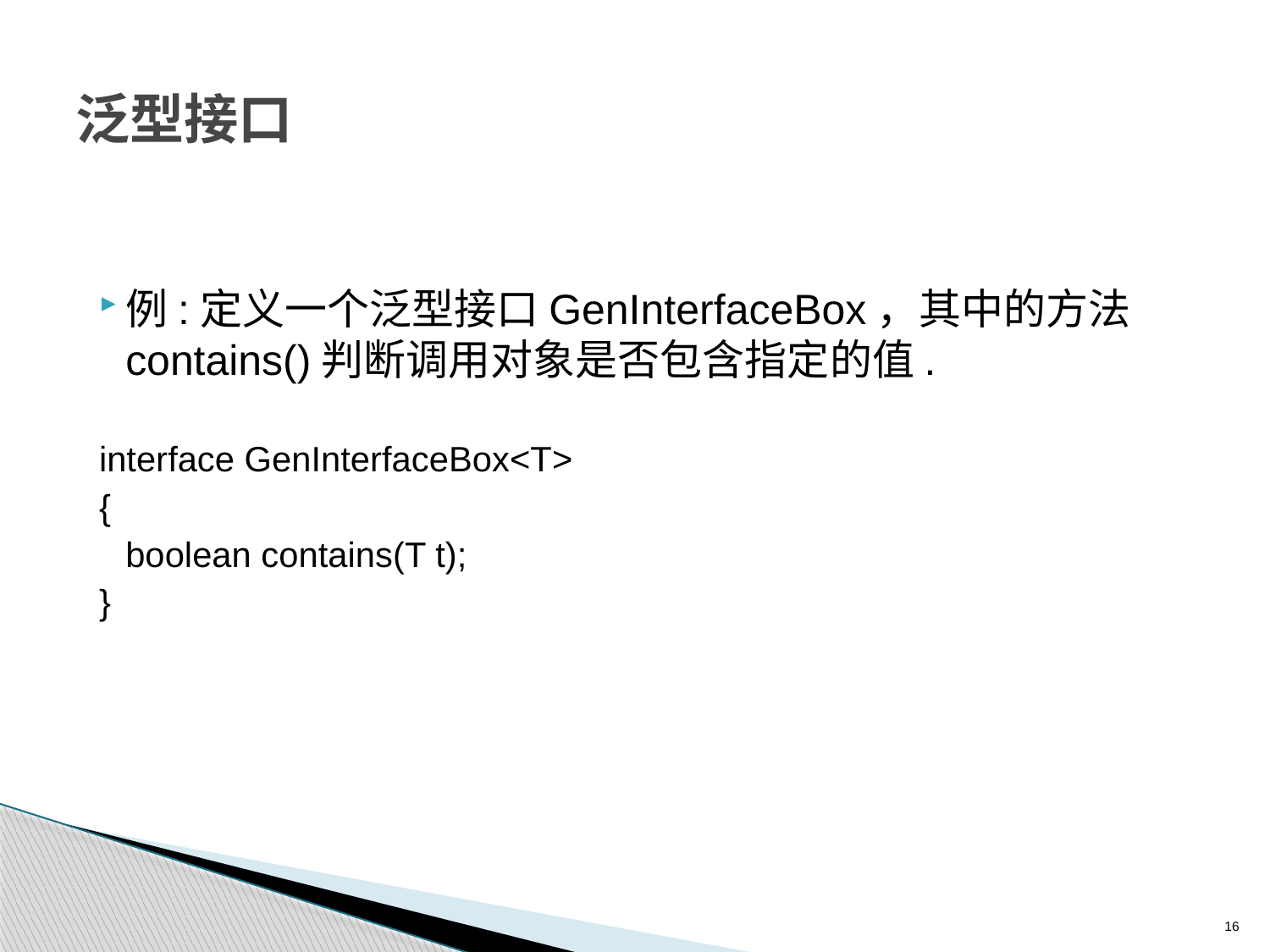

# 泛型接口
例:定义一个泛型接口GenInterfaceBox，其中的方法contains()判断调用对象是否包含指定的值.

interface GenInterfaceBox<T>
{
	boolean contains(T t);
}
16